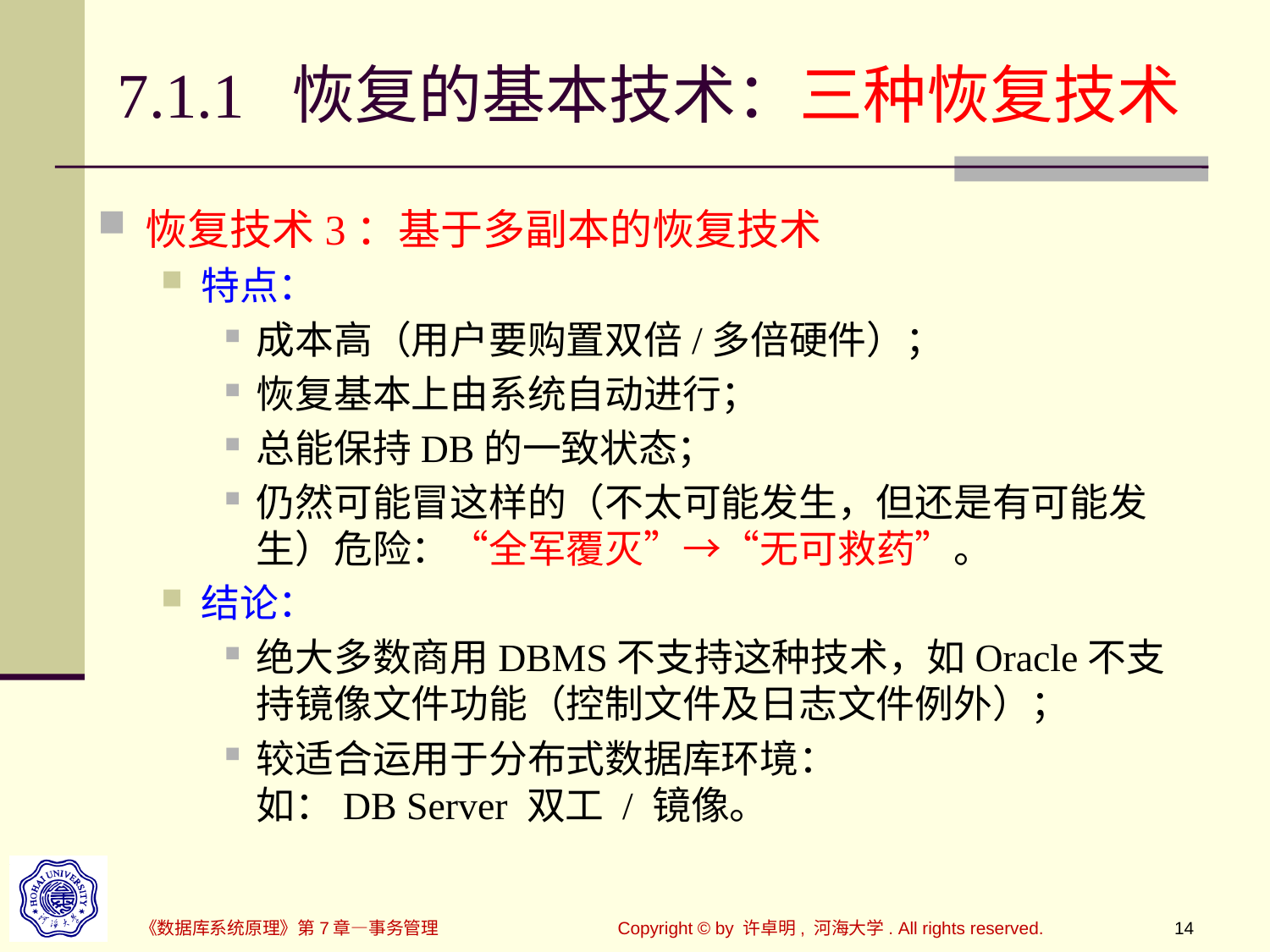

# 7.1.1  恢复的基本技术：三种恢复技术
恢复技术3：基于多副本的恢复技术
特点：
成本高（用户要购置双倍/多倍硬件）；
恢复基本上由系统自动进行；
总能保持DB的一致状态；
仍然可能冒这样的（不太可能发生，但还是有可能发生）危险：“全军覆灭”→“无可救药”。
结论：
绝大多数商用DBMS不支持这种技术，如Oracle不支持镜像文件功能（控制文件及日志文件例外）；
较适合运用于分布式数据库环境：
如：DB Server 双工 / 镜像。
《数据库系统原理》第7章—事务管理
Copyright © by 许卓明, 河海大学. All rights reserved.
14